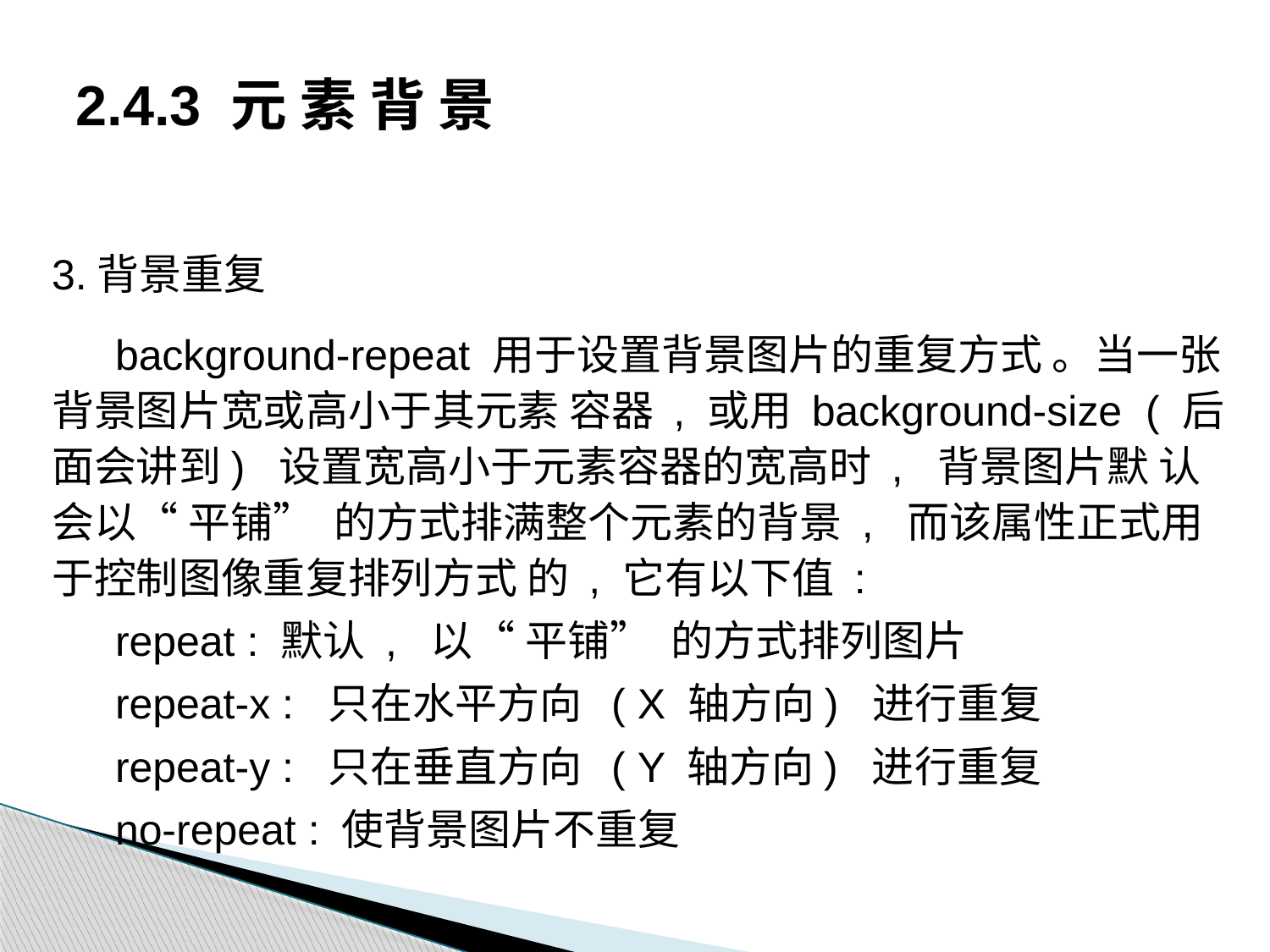

# 2.4.3 元 素 背 景
3.背景重复
background-repeat 用于设置背景图片的重复方式 。当一张背景图片宽或高小于其元素 容器 , 或用 background-size  ( 后面会讲到)  设置宽高小于元素容器的宽高时 ,  背景图片默 认会以“ 平铺”  的方式排满整个元素的背景 ,  而该属性正式用于控制图像重复排列方式 的 , 它有以下值 :
repeat : 默认 ,  以“ 平铺”  的方式排列图片
repeat-x :  只在水平方向  ( X 轴方向)  进行重复
repeat-y :  只在垂直方向  ( Y 轴方向)  进行重复
no-repeat : 使背景图片不重复